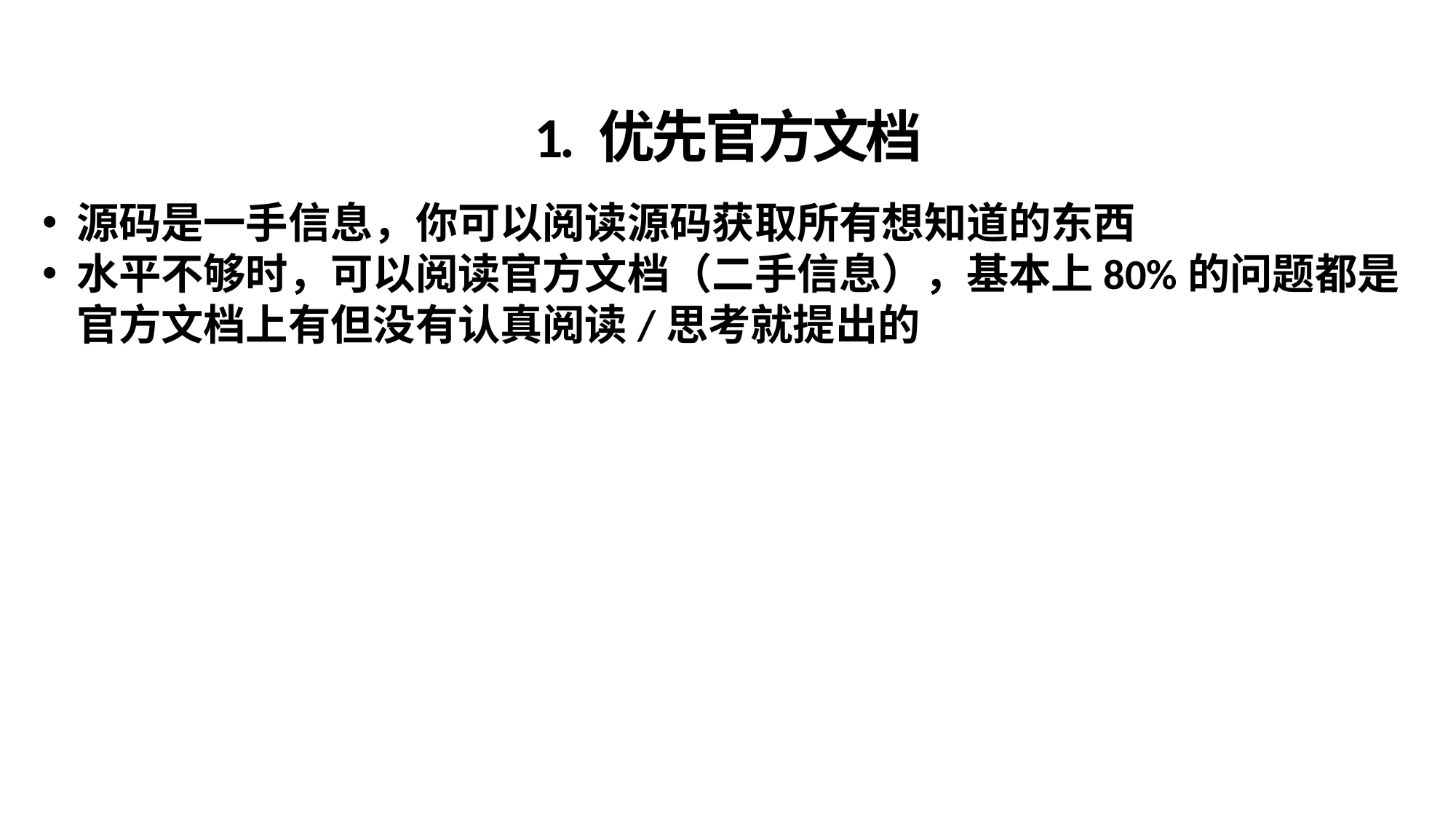

1. 优先官方文档
源码是一手信息，你可以阅读源码获取所有想知道的东西
水平不够时，可以阅读官方文档（二手信息），基本上80%的问题都是官方文档上有但没有认真阅读/思考就提出的